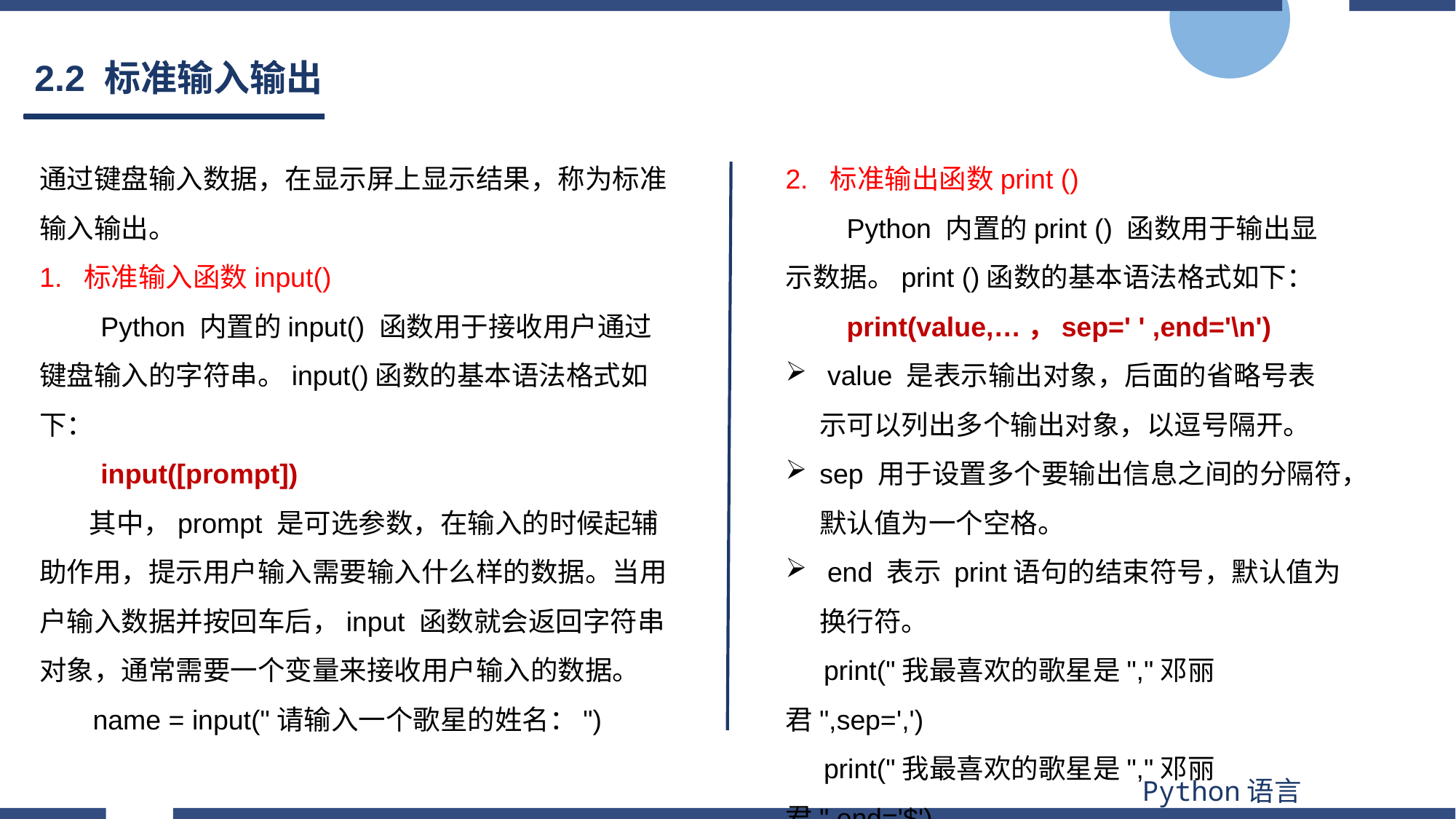

# 2.2 标准输入输出
通过键盘输入数据，在显示屏上显示结果，称为标准输入输出。
1.  标准输入函数input()
        Python 内置的input() 函数用于接收用户通过键盘输入的字符串。input()函数的基本语法格式如下：
        input([prompt])
       其中，prompt 是可选参数，在输入的时候起辅助作用，提示用户输入需要输入什么样的数据。当用户输入数据并按回车后，input 函数就会返回字符串对象，通常需要一个变量来接收用户输入的数据。
       name = input("请输入一个歌星的姓名：")
2.  标准输出函数print ()
        Python 内置的print () 函数用于输出显示数据。print ()函数的基本语法格式如下：
        print(value,…，sep=' ' ,end='\n')
 value 是表示输出对象，后面的省略号表示可以列出多个输出对象，以逗号隔开。
sep 用于设置多个要输出信息之间的分隔符，默认值为一个空格。
 end 表示 print语句的结束符号，默认值为换行符。
     print("我最喜欢的歌星是","邓丽君",sep=',')
     print("我最喜欢的歌星是","邓丽君",end='$')